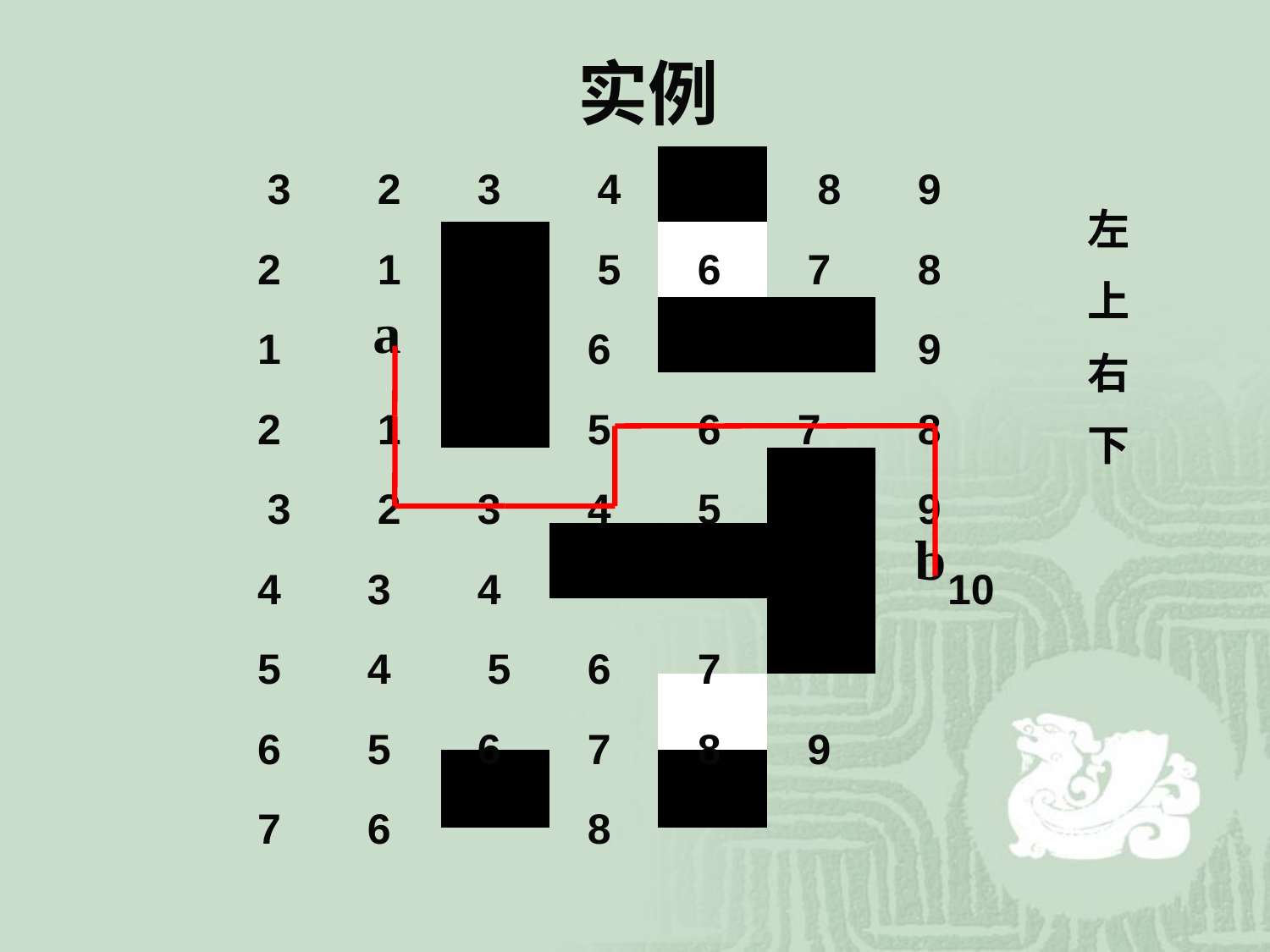

# 实例
|  |  |  |  |  |  |  |
| --- | --- | --- | --- | --- | --- | --- |
|  |  |  |  |  |  |  |
|  | a |  |  |  |  |  |
|  |  |  |  |  |  |  |
|  |  |  |  |  |  |  |
|  |  |  |  |  |  | b |
|  |  |  |  |  |  |  |
|  |  |  |  |  |  |  |
|  |  |  |  |  |  |  |
3
2
3
4
8
9
左
上
右
下
2
1
5
6
7
8
1
6
9

2
1
5
6
7
8

3
2
3
4
5
9

4
3
4
10
5
4
5
6
7
6
5
6
7
8
9
7
6
8